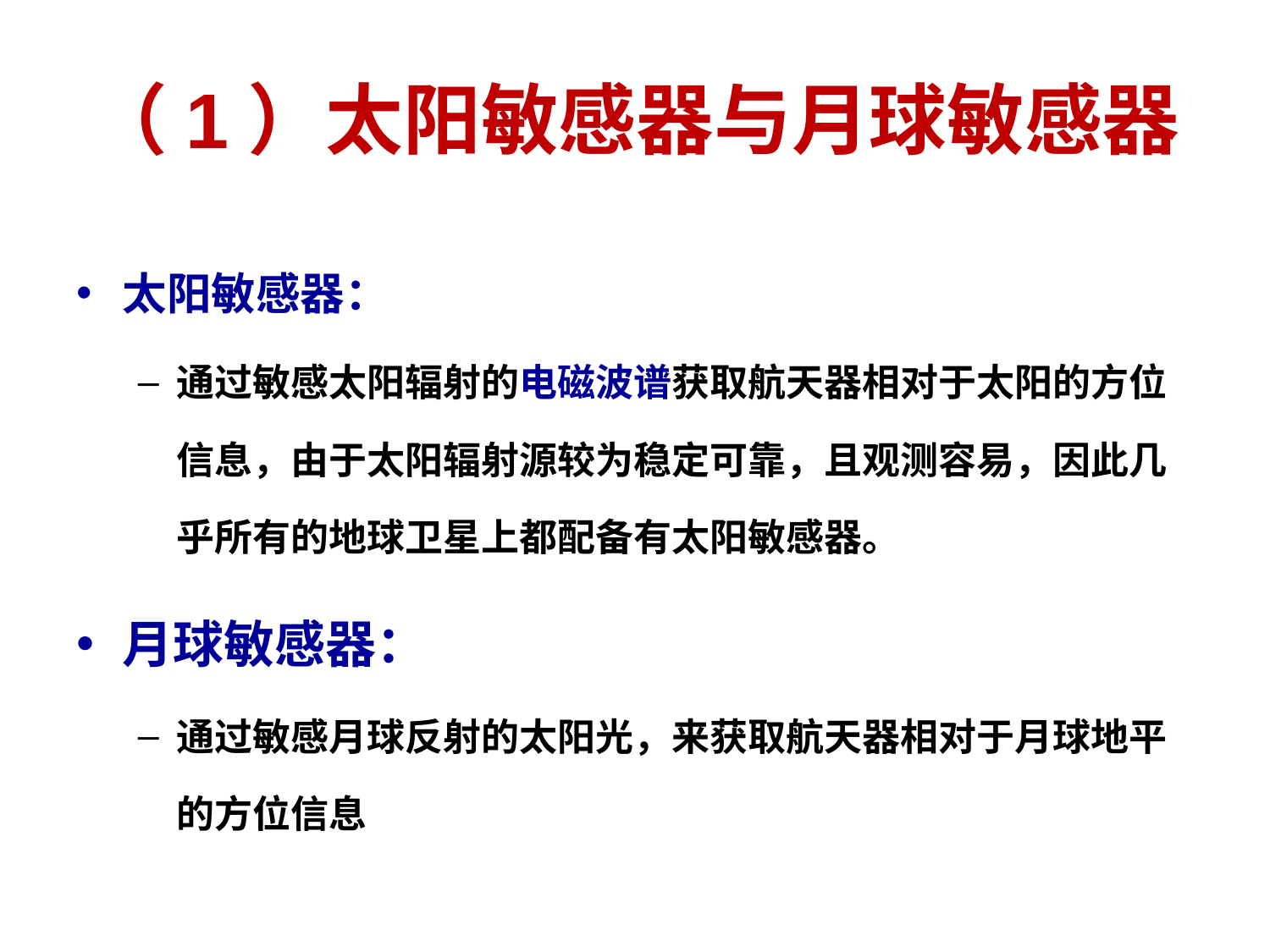

# （1）太阳敏感器与月球敏感器
太阳敏感器：
通过敏感太阳辐射的电磁波谱获取航天器相对于太阳的方位信息，由于太阳辐射源较为稳定可靠，且观测容易，因此几乎所有的地球卫星上都配备有太阳敏感器。
月球敏感器：
通过敏感月球反射的太阳光，来获取航天器相对于月球地平的方位信息